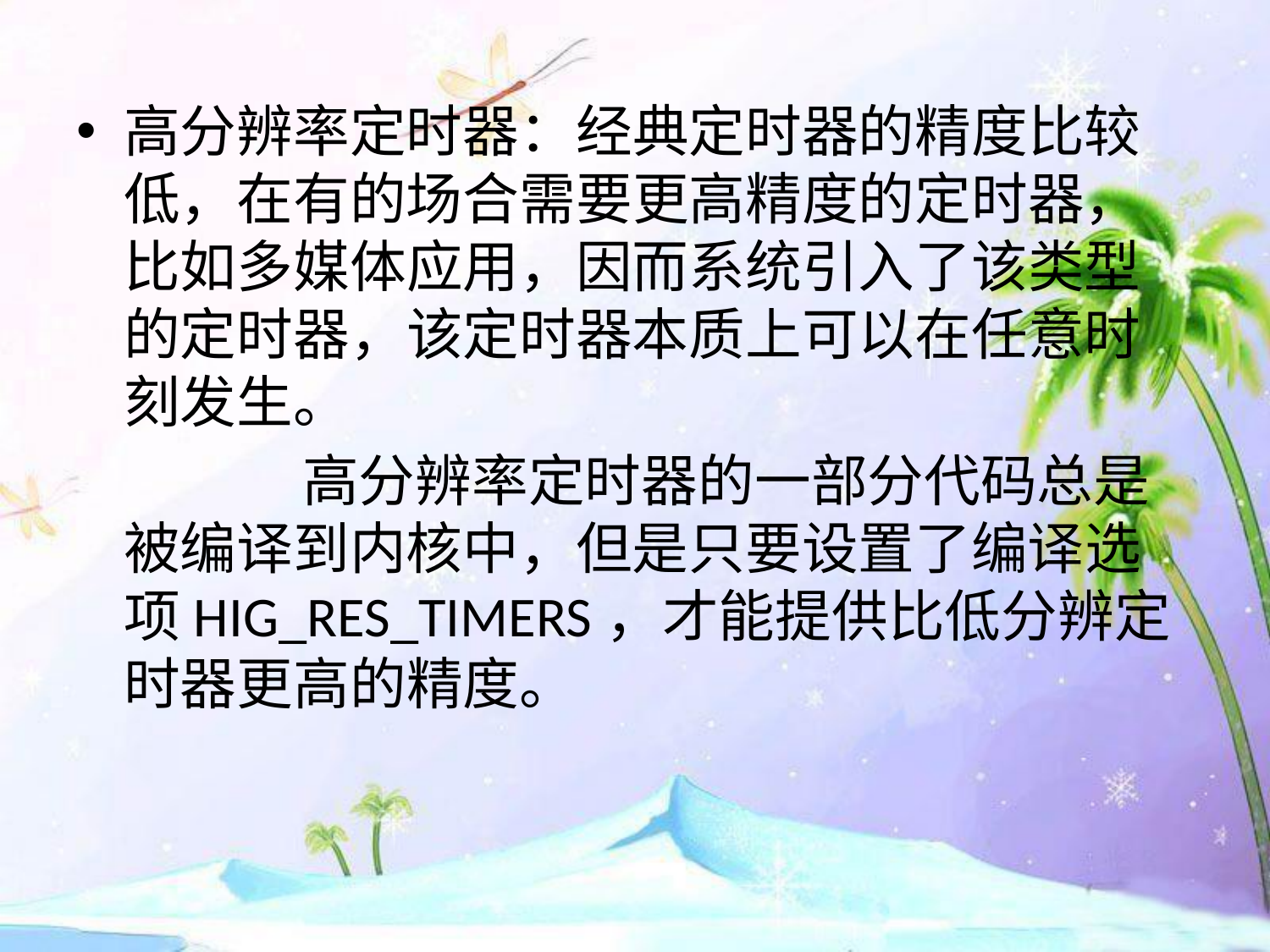

高分辨率定时器：经典定时器的精度比较低，在有的场合需要更高精度的定时器，比如多媒体应用，因而系统引入了该类型的定时器，该定时器本质上可以在任意时刻发生。
		   高分辨率定时器的一部分代码总是被编译到内核中，但是只要设置了编译选项HIG_RES_TIMERS，才能提供比低分辨定时器更高的精度。